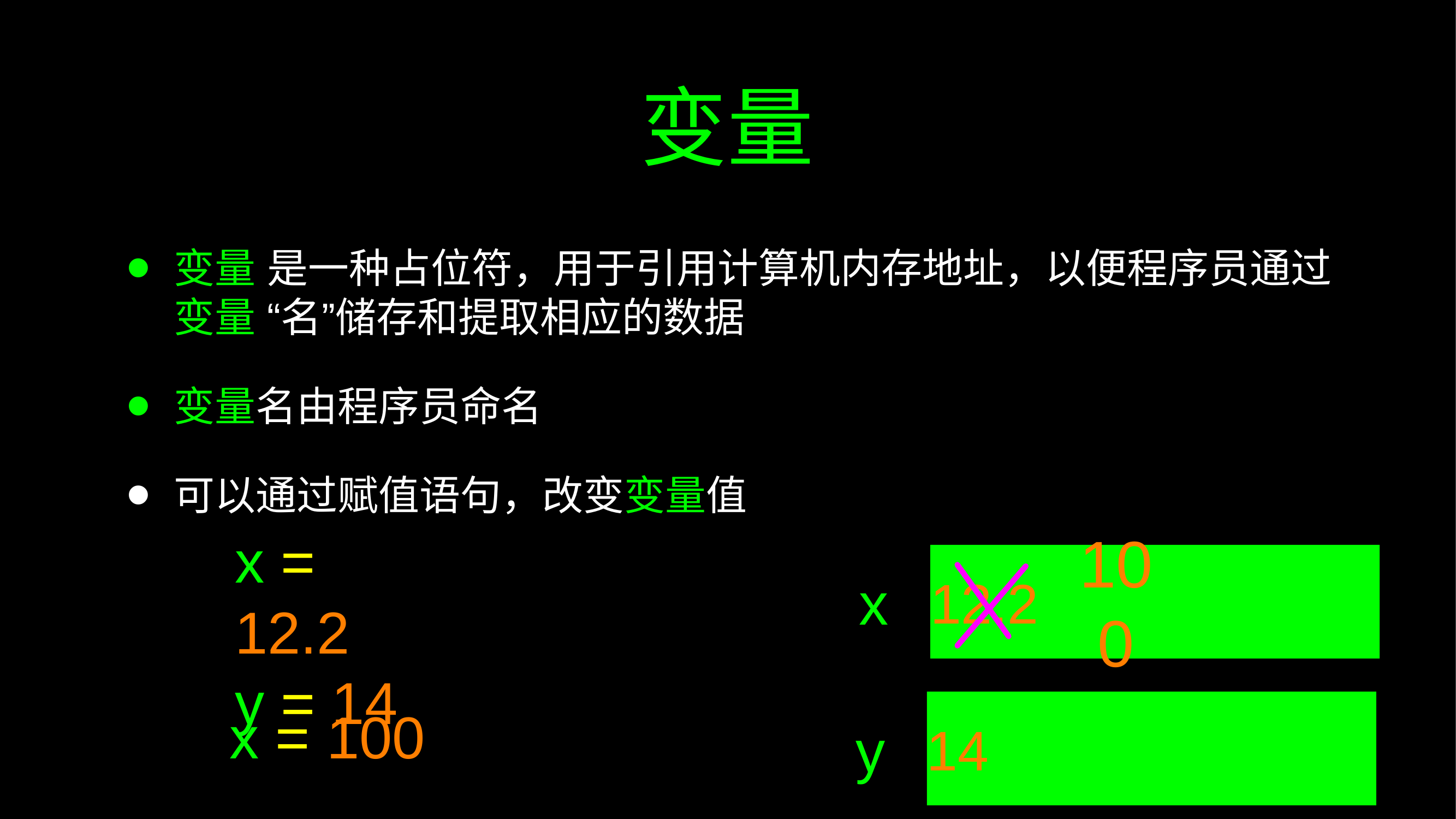

# 变量
变量 是一种占位符，用于引用计算机内存地址，以便程序员通过变量 “名”储存和提取相应的数据
变量名由程序员命名
可以通过赋值语句，改变变量值
12.2
x = 12.2
y = 14

100
x
14
x = 100
y